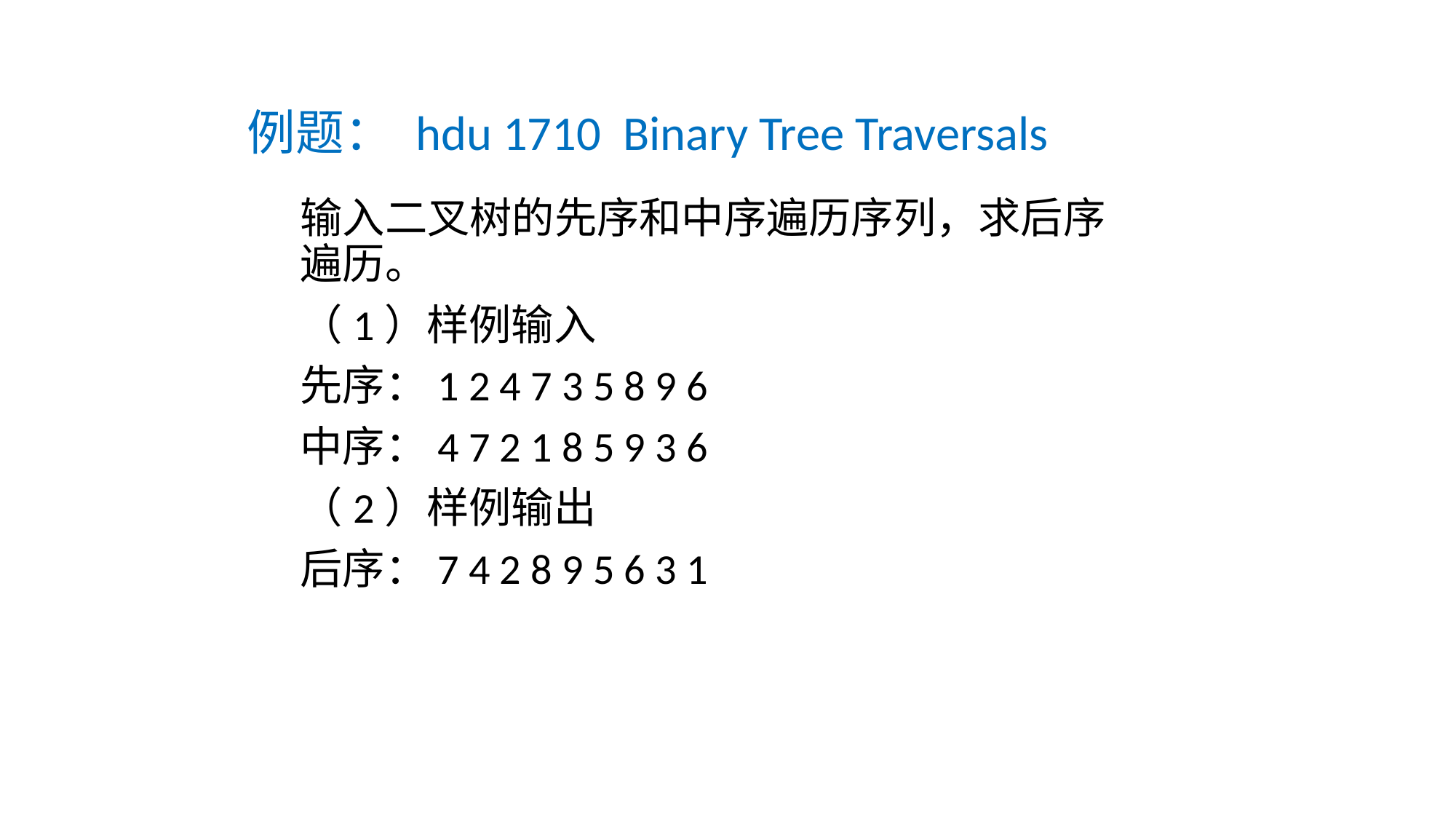

# 例题： hdu 1710  Binary Tree Traversals
输入二叉树的先序和中序遍历序列，求后序遍历。
（1）样例输入
先序：1 2 4 7 3 5 8 9 6
中序：4 7 2 1 8 5 9 3 6
（2）样例输出
后序：7 4 2 8 9 5 6 3 1